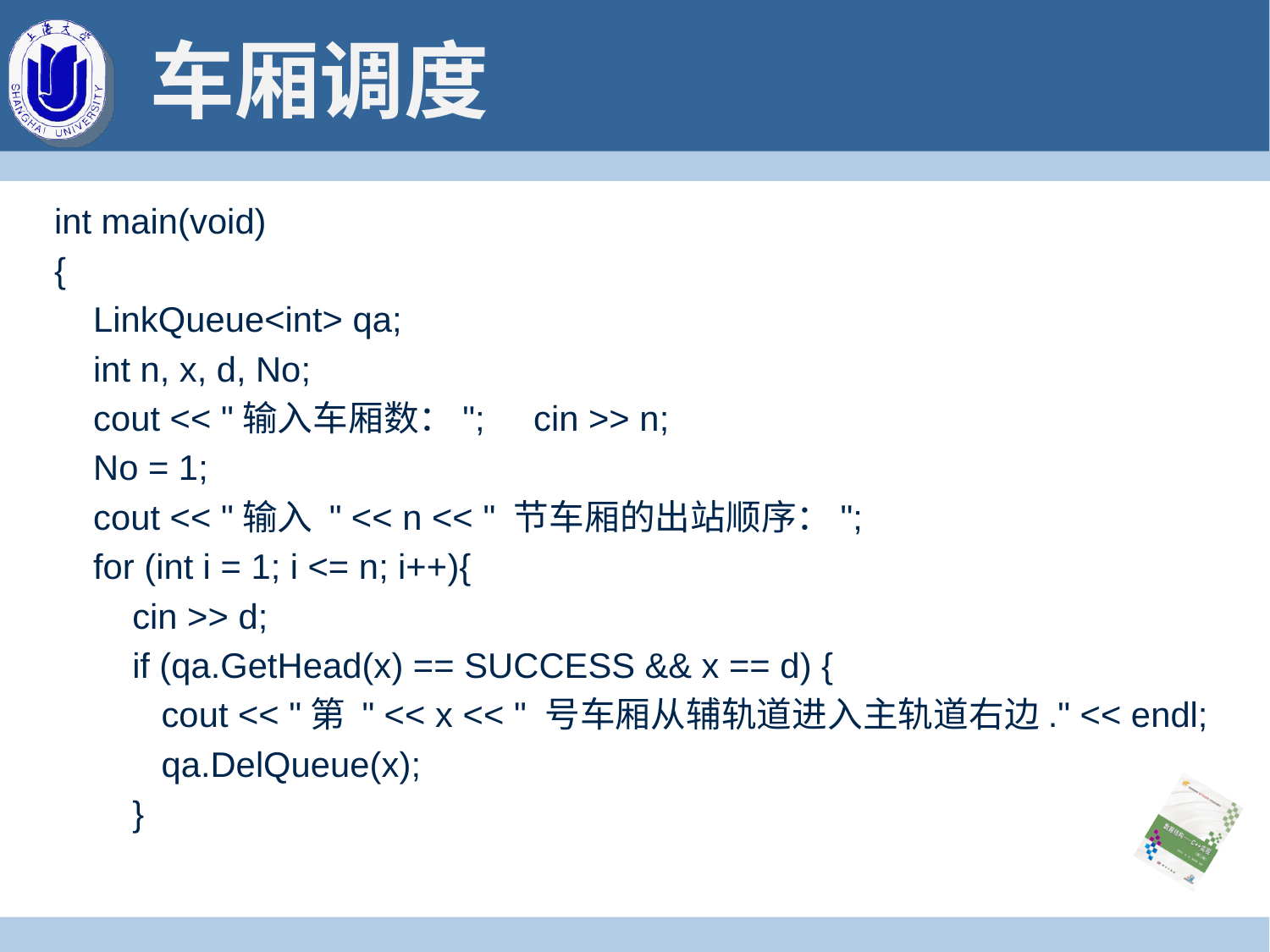

# 车厢调度
int main(void)
{
    LinkQueue<int> qa;
    int n, x, d, No;
    cout << "输入车厢数：";     cin >> n;
    No = 1;
    cout << "输入 " << n << " 节车厢的出站顺序：";
    for (int i = 1; i <= n; i++){
        cin >> d;
        if (qa.GetHead(x) == SUCCESS && x == d) {
           cout << "第 " << x << " 号车厢从辅轨道进入主轨道右边." << endl;
           qa.DelQueue(x);
        }